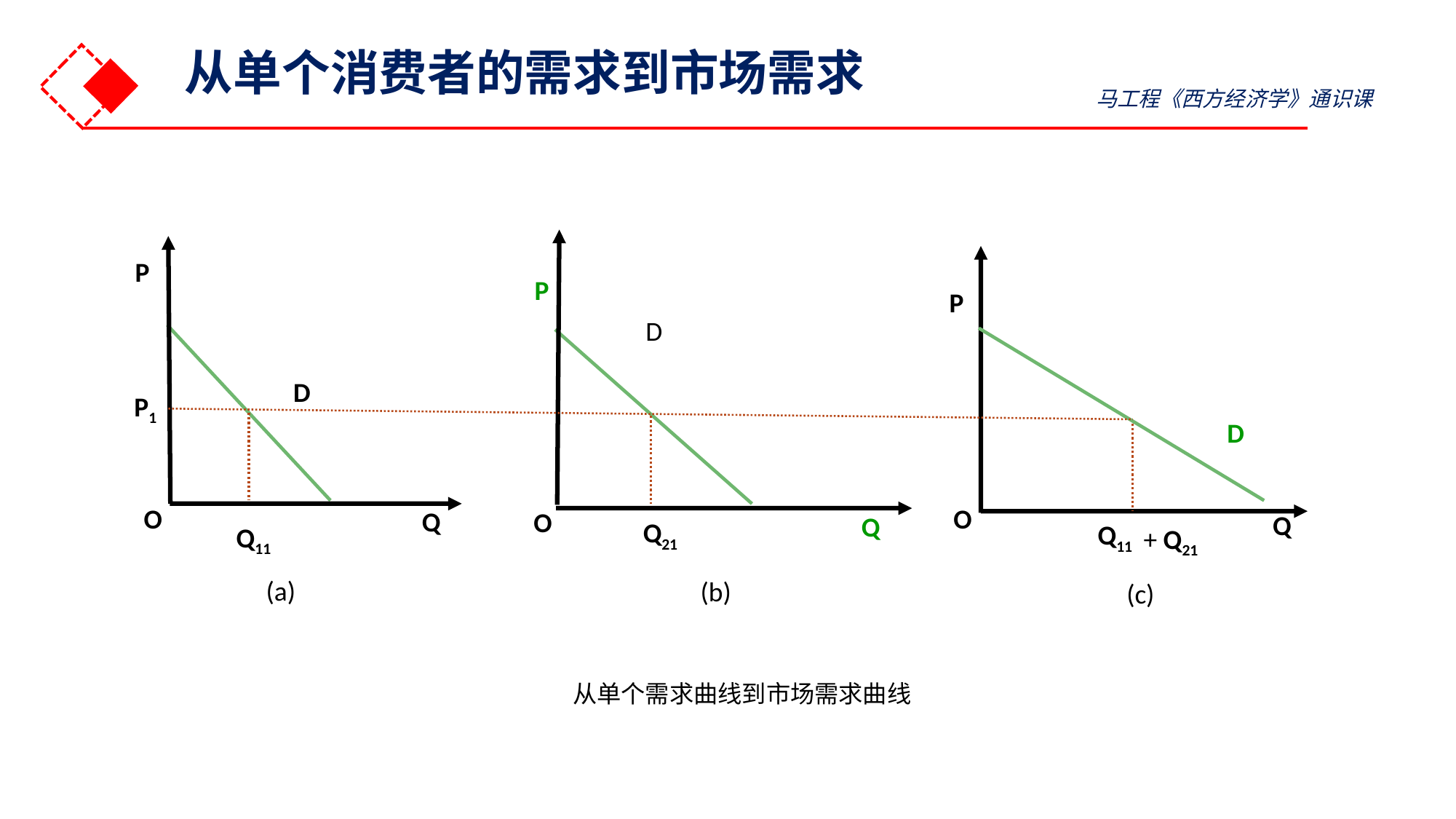

从单个消费者的需求到市场需求

马工程《西方经济学》通识课

P
P1
D
O

Q
P
P
Q
D

D

O
Q

O

Q21
Q11
+ Q21

Q11
(a)
(b)
(c)
从单个需求曲线到市场需求曲线